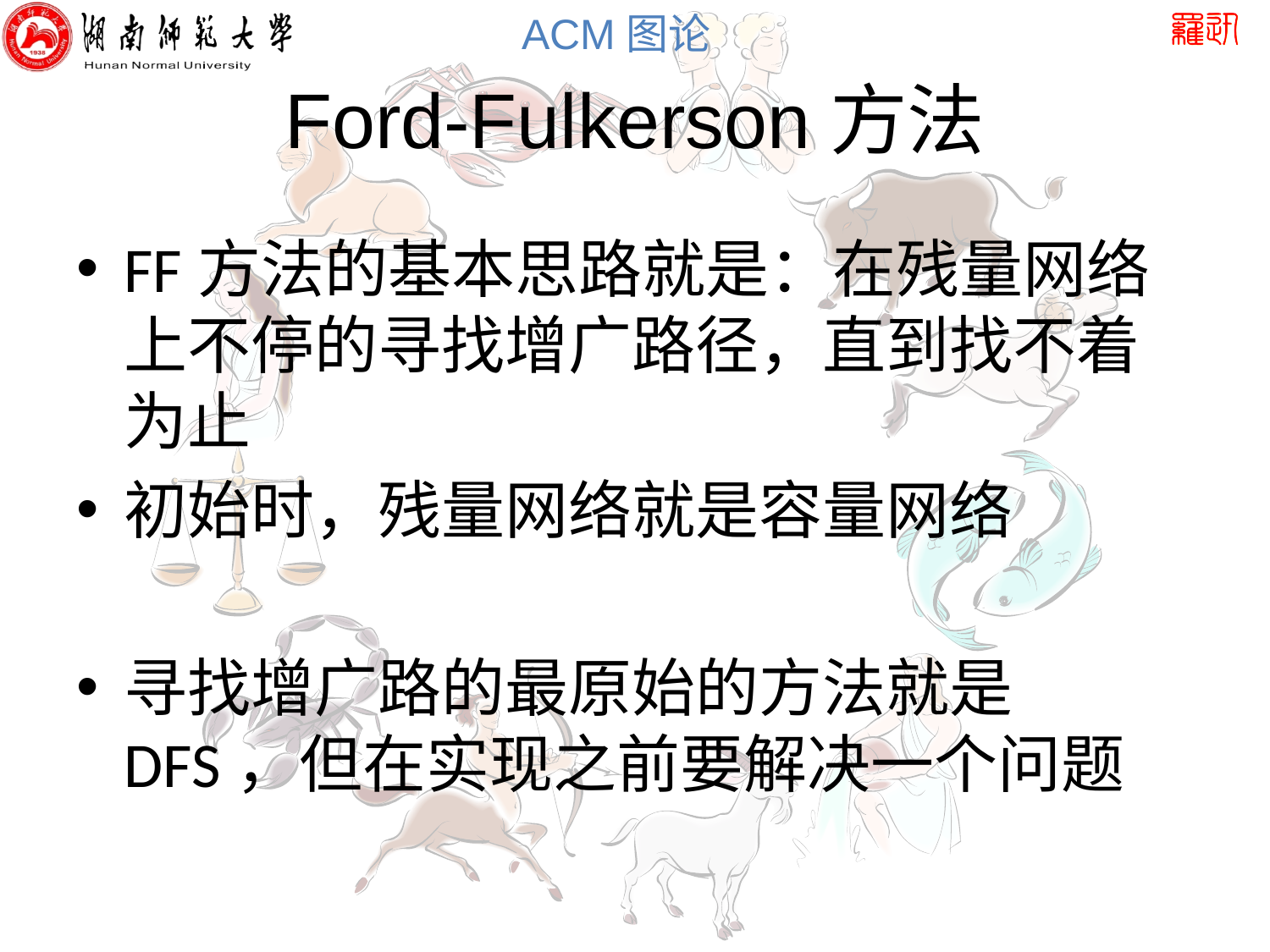

# Ford-Fulkerson方法
FF方法的基本思路就是：在残量网络上不停的寻找增广路径，直到找不着为止
初始时，残量网络就是容量网络

寻找增广路的最原始的方法就是DFS，但在实现之前要解决一个问题